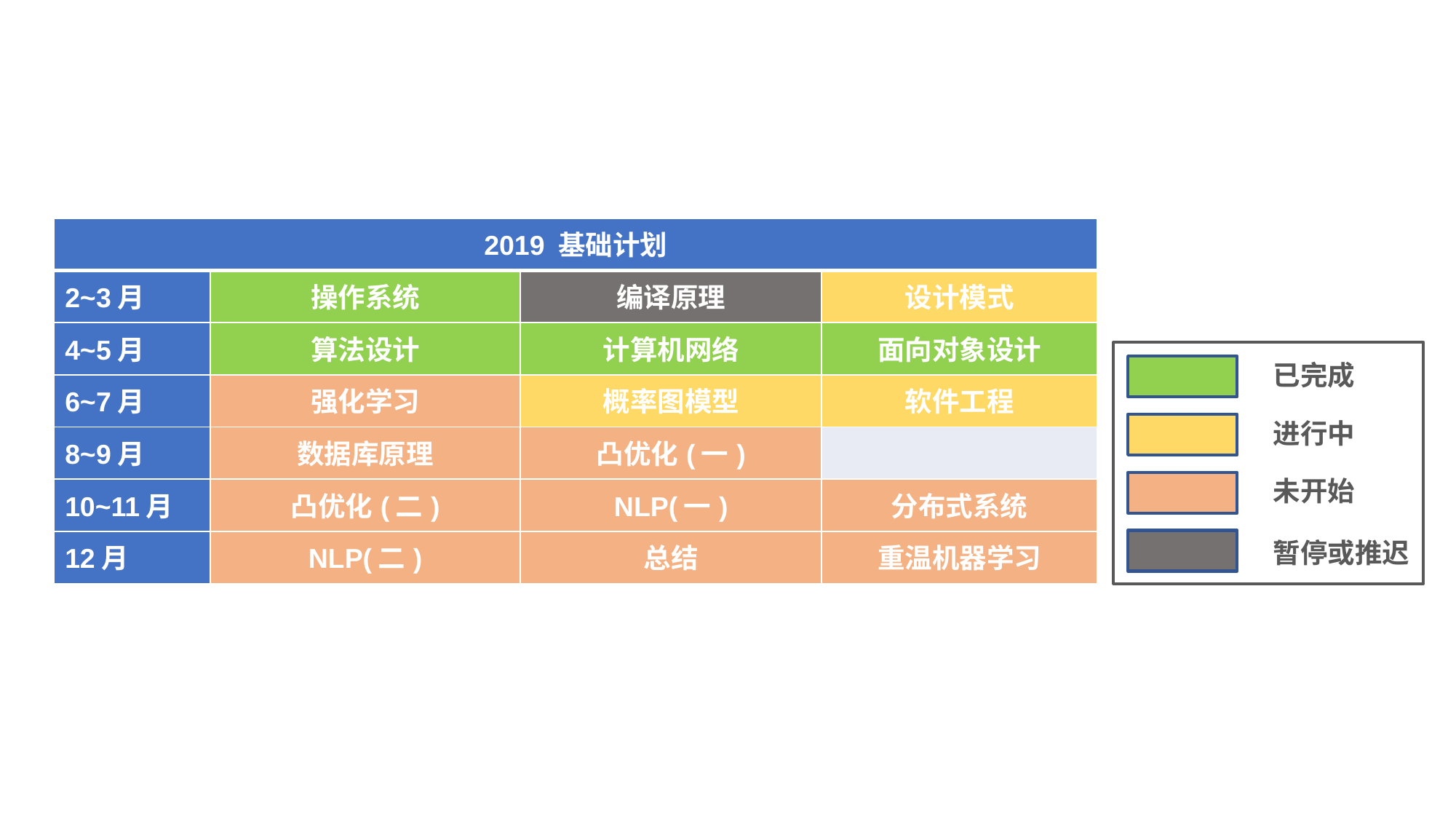

| 2019 基础计划 |  |  |  |
| --- | --- | --- | --- |
| 2~3月 | 操作系统 | 编译原理 | 设计模式 |
| 4~5月 | 算法设计 | 计算机网络 | 面向对象设计 |
| 6~7月 | 强化学习 | 概率图模型 | 软件工程 |
| 8~9月 | 数据库原理 | 凸优化(一) |  |
| 10~11月 | 凸优化(二) | NLP(一) | 分布式系统 |
| 12月 | NLP(二) | 总结 | 重温机器学习 |

已完成

进行中

未开始

暂停或推迟